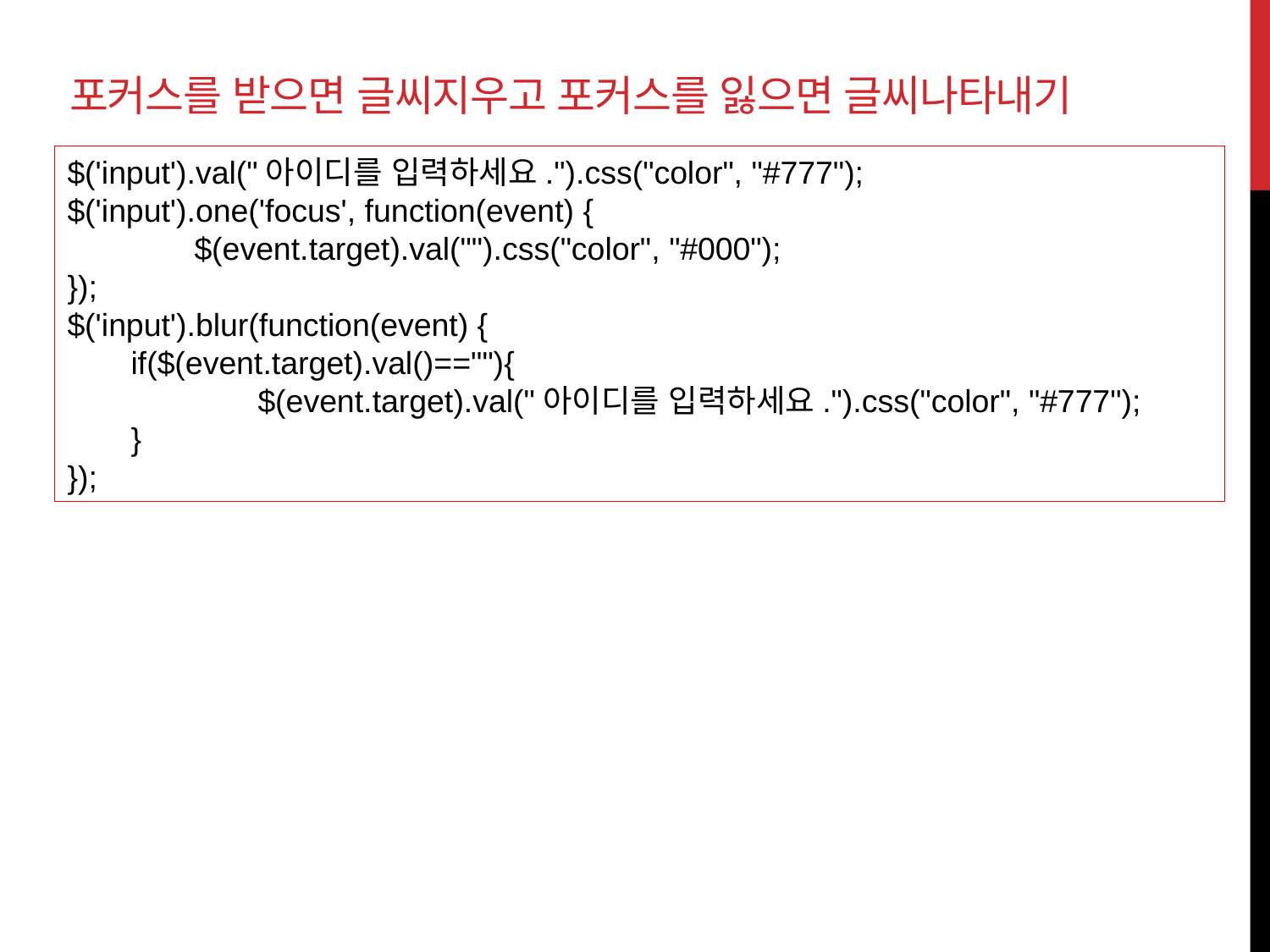

# 포커스를 받으면 글씨지우고 포커스를 잃으면 글씨나타내기
$('input').val("아이디를 입력하세요.").css("color", "#777");
$('input').one('focus', function(event) {
	$(event.target).val("").css("color", "#000");
});
$('input').blur(function(event) {
if($(event.target).val()==""){
	$(event.target).val("아이디를 입력하세요.").css("color", "#777");
}
});